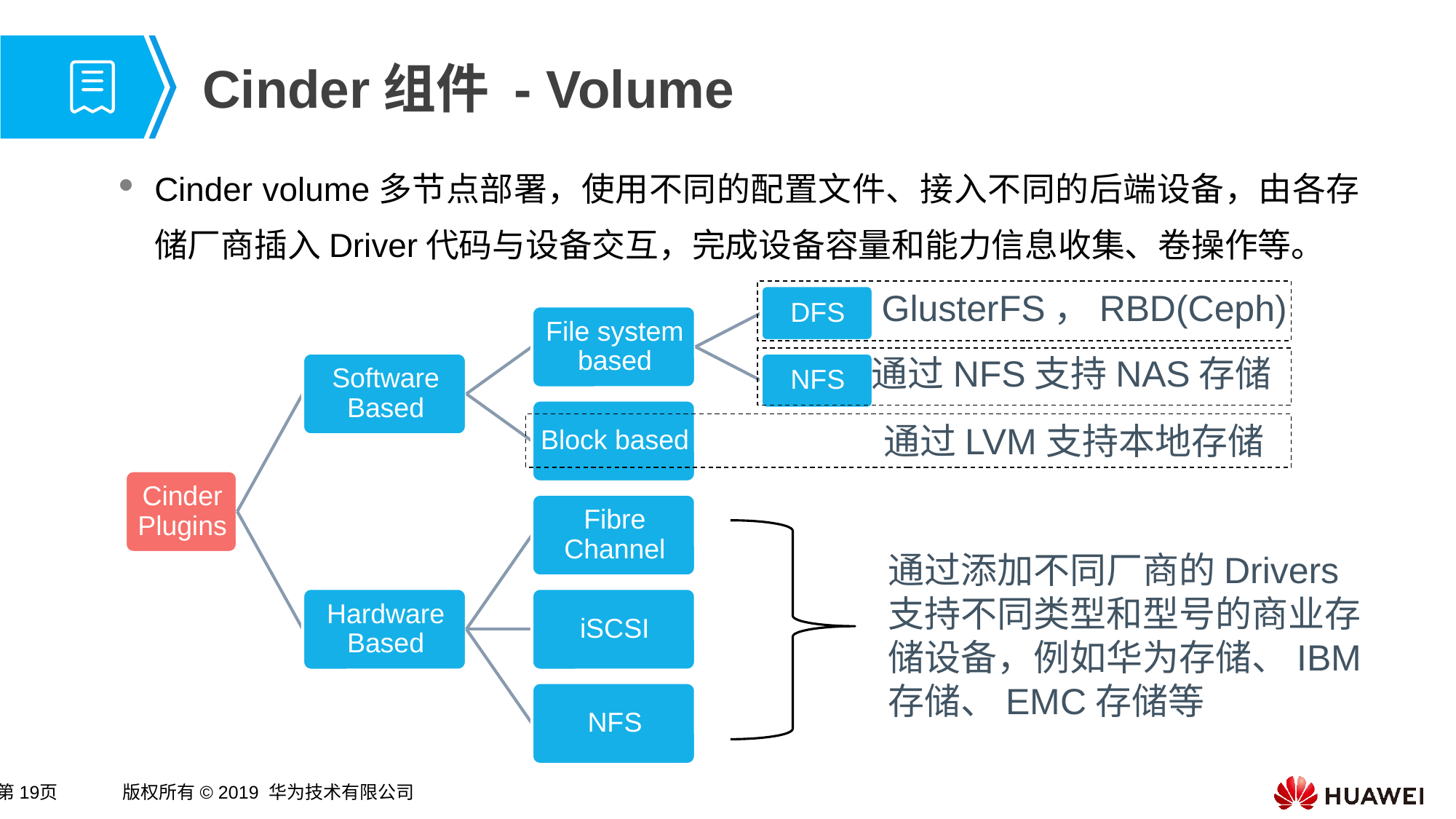

# Cinder组件 - Volume
Cinder volume多节点部署，使用不同的配置文件、接入不同的后端设备，由各存储厂商插入Driver代码与设备交互，完成设备容量和能力信息收集、卷操作等。
Cinder Plugins

Software Based

File system based

DFS

NFS

Block based

Hardware Based

Fibre Channel

iSCSI

NFS
GlusterFS，RBD(Ceph)

通过NFS支持NAS存储

通过LVM支持本地存储

通过添加不同厂商的Drivers支持不同类型和型号的商业存储设备，例如华为存储、IBM存储、EMC存储等